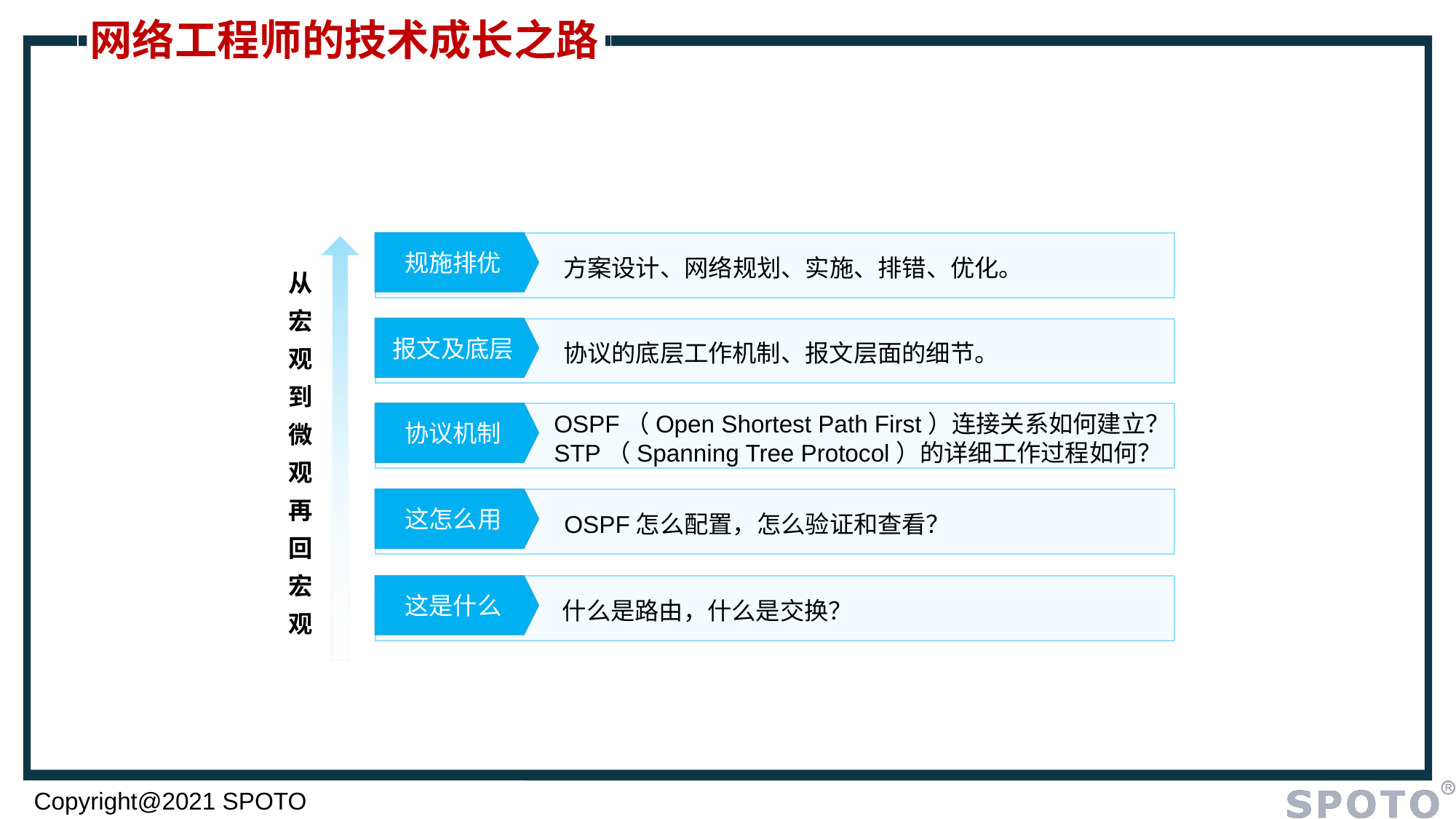

# 网络工程师的技术成长之路
规施排优

方案设计、网络规划、实施、排错、优化。
从
宏
观
到
微
观
再
回
宏
观
报文及底层

协议的底层工作机制、报文层面的细节。
协议机制
OSPF（Open Shortest Path First）连接关系如何建立？
STP（Spanning Tree Protocol）的详细工作过程如何？

这怎么用

OSPF怎么配置，怎么验证和查看？
这是什么

什么是路由，什么是交换？